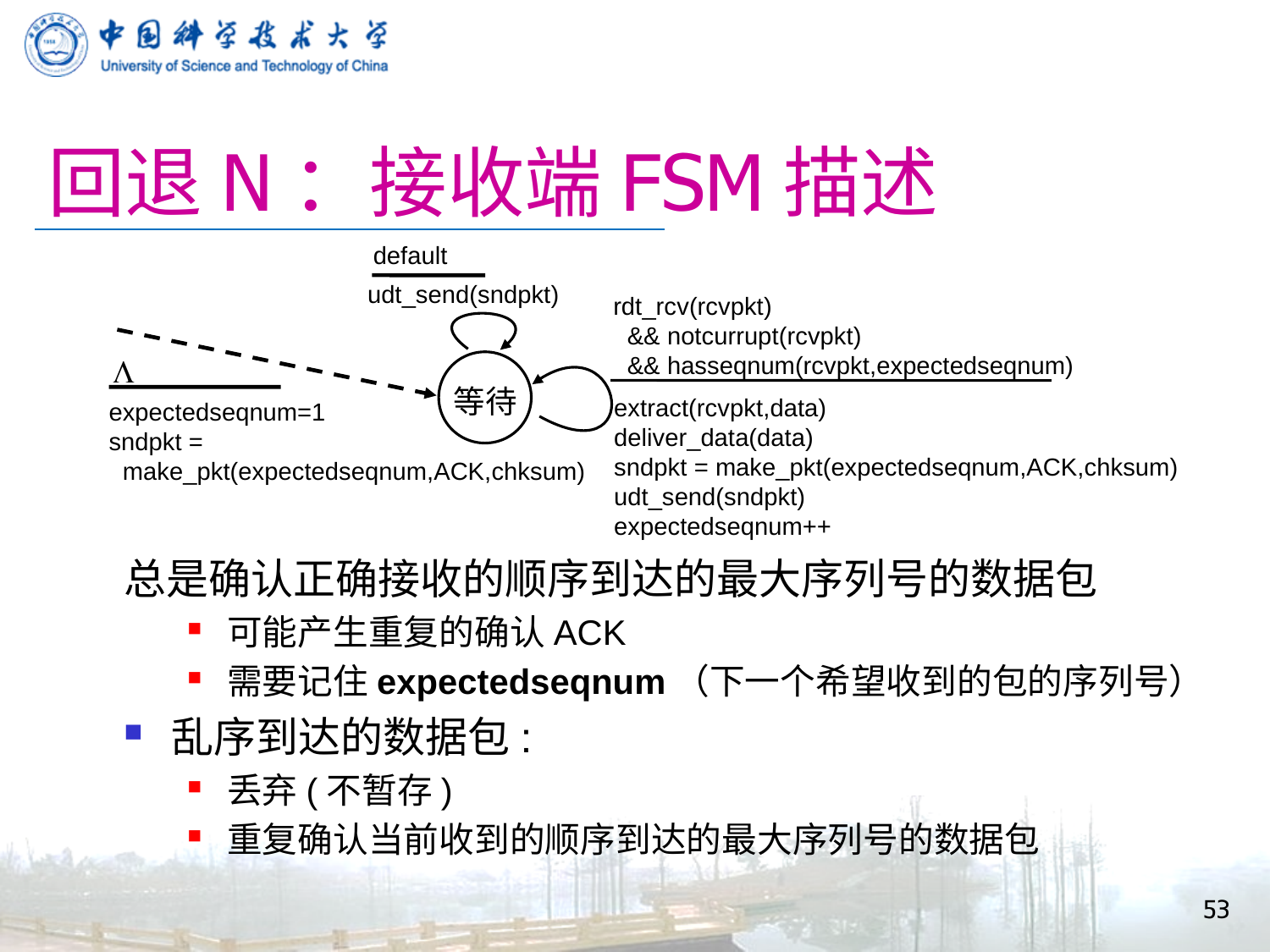

# 回退N：接收端FSM描述
default

udt_send(sndpkt)

rdt_rcv(rcvpkt)
  && notcurrupt(rcvpkt)
  && hasseqnum(rcvpkt,expectedseqnum)

Λ

 等待

extract(rcvpkt,data)
deliver_data(data)
sndpkt = make_pkt(expectedseqnum,ACK,chksum)
udt_send(sndpkt)
expectedseqnum++

expectedseqnum=1
sndpkt =
  make_pkt(expectedseqnum,ACK,chksum)

总是确认正确接收的顺序到达的最大序列号的数据包
可能产生重复的确认ACK
需要记住expectedseqnum（下一个希望收到的包的序列号）
乱序到达的数据包:
丢弃(不暂存)
重复确认当前收到的顺序到达的最大序列号的数据包
53